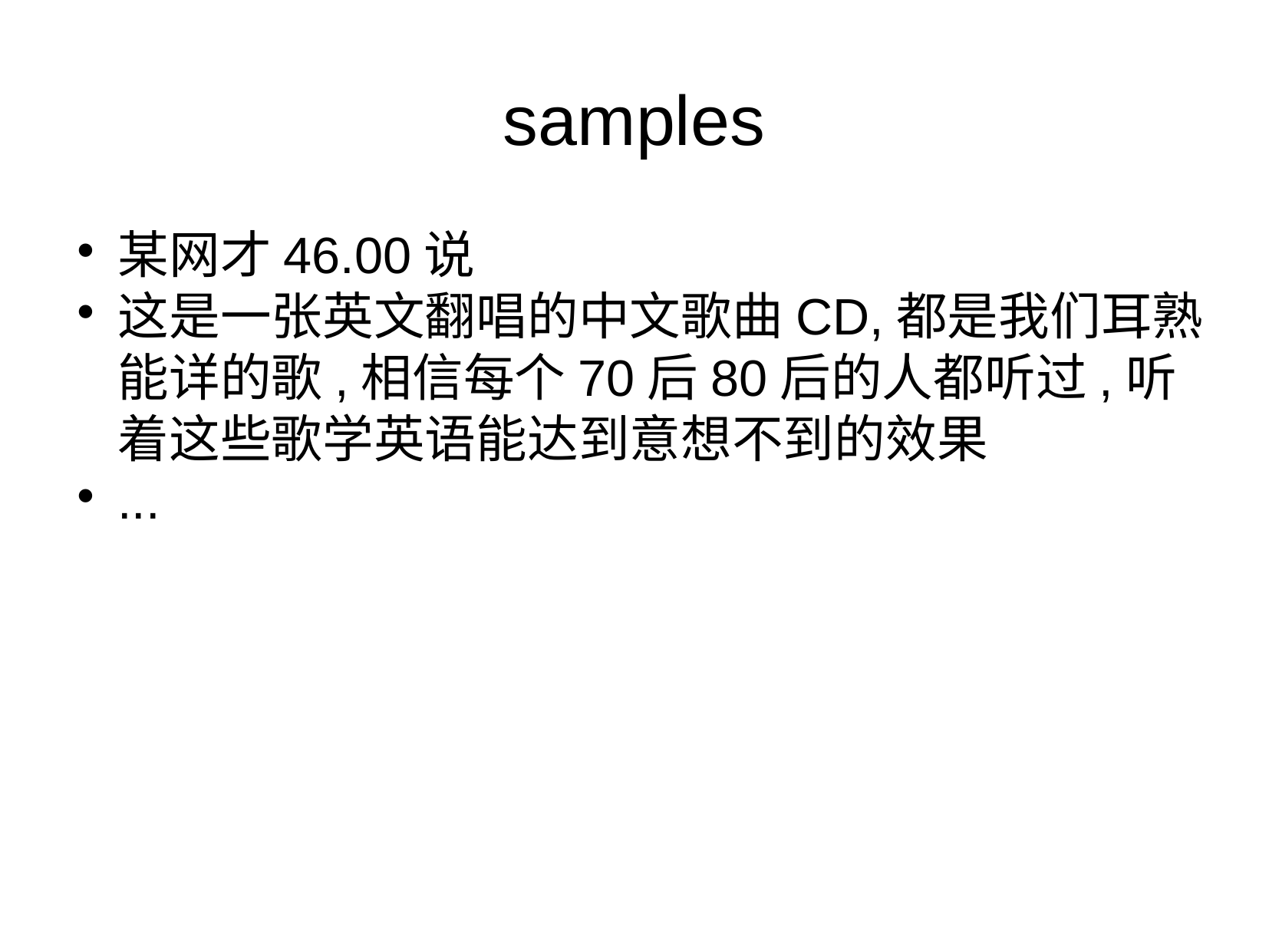

samples
某网才46.00说
这是一张英文翻唱的中文歌曲CD,都是我们耳熟能详的歌,相信每个70后80后的人都听过,听着这些歌学英语能达到意想不到的效果
...